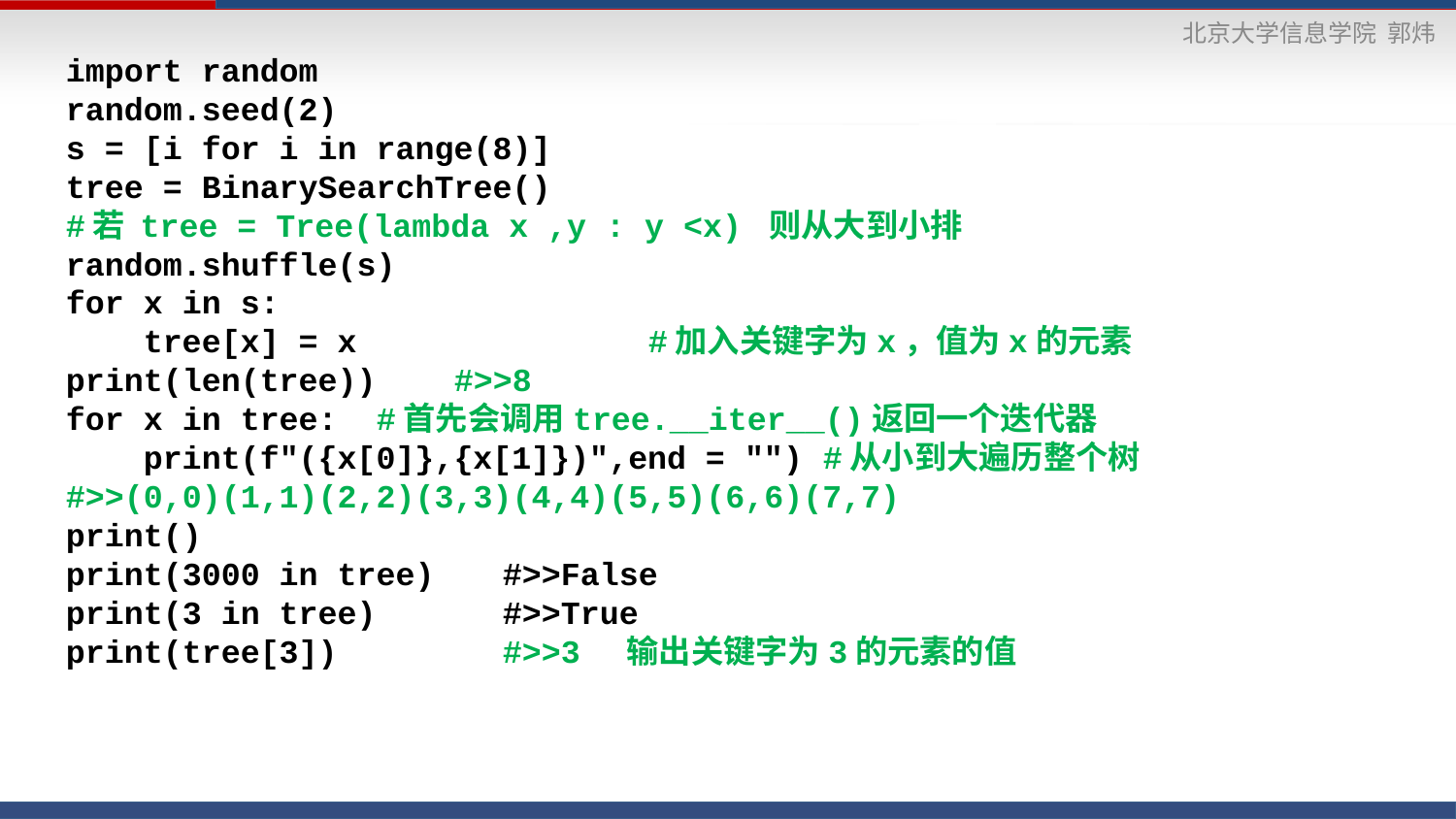

import random
random.seed(2)
s = [i for i in range(8)]
tree = BinarySearchTree()
#若 tree = Tree(lambda x ,y : y <x) 则从大到小排
random.shuffle(s)
for x in s:
    tree[x] = x		#加入关键字为x，值为x的元素
print(len(tree))    #>>8
for x in tree:  #首先会调用tree.__iter__()返回一个迭代器
    print(f"({x[0]},{x[1]})",end = "") #从小到大遍历整个树
#>>(0,0)(1,1)(2,2)(3,3)(4,4)(5,5)(6,6)(7,7)
print()
print(3000 in tree)	#>>False
print(3 in tree)    	#>>True
print(tree[3])      	#>>3  输出关键字为3的元素的值
25